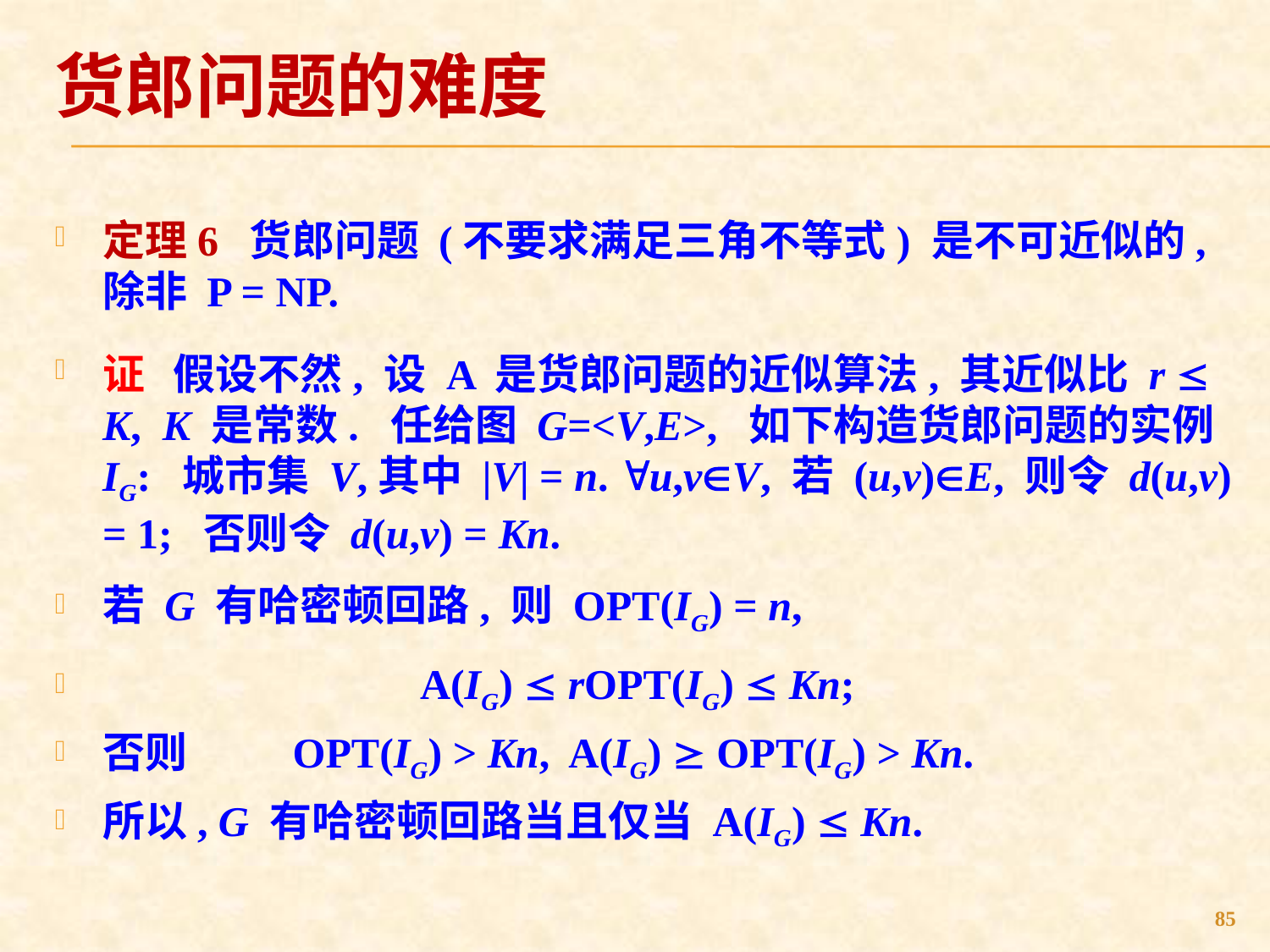

# 货郎问题的难度
定理6  货郎问题 (不要求满足三角不等式) 是不可近似的,   除非 P = NP.
证   假设不然, 设 A 是货郎问题的近似算法, 其近似比 r ≤ K,  K 是常数.  任给图 G=<V,E>,  如下构造货郎问题的实例 IG:  城市集 V,其中 |V| = n. ∀u,v∈V, 若 (u,v)∈E, 则令 d(u,v) = 1;  否则令 d(u,v) = Kn.
若 G 有哈密顿回路, 则 OPT(IG) = n,
                              A(IG) ≤ rOPT(IG) ≤ Kn;
否则          OPT(IG) > Kn,  A(IG) ≥ OPT(IG) > Kn.
所以, G 有哈密顿回路当且仅当 A(IG) ≤ Kn.
85